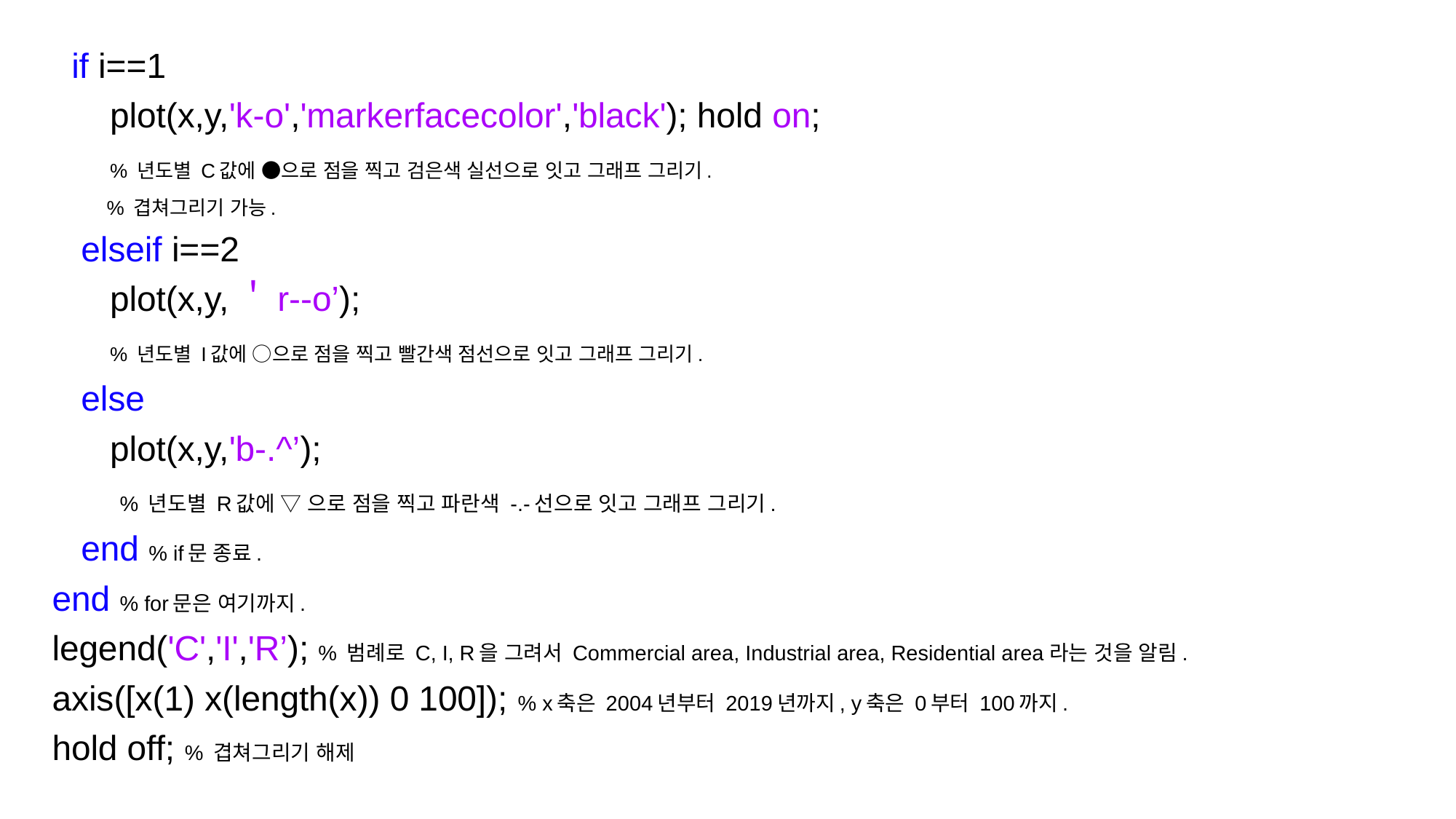

if i==1
      plot(x,y,'k-o','markerfacecolor','black'); hold on;
      % 년도별 C값에 ●으로 점을 찍고 검은색 실선으로 잇고 그래프 그리기.
          % 겹쳐그리기 가능.
   elseif i==2
      plot(x,y,＇r--o’);
      % 년도별 I값에 ○으로 점을 찍고 빨간색 점선으로 잇고 그래프 그리기.
   else
      plot(x,y,'b-.^’);
       % 년도별 R값에 ▽ 으로 점을 찍고 파란색 -.-선으로 잇고 그래프 그리기.
   end % if문 종료.
end % for문은 여기까지.
legend('C','I','R’); % 범례로 C, I, R을 그려서 Commercial area, Industrial area, Residential area라는 것을 알림.
axis([x(1) x(length(x)) 0 100]); % x축은 2004년부터 2019년까지, y축은 0부터 100까지.
hold off; % 겹쳐그리기 해제